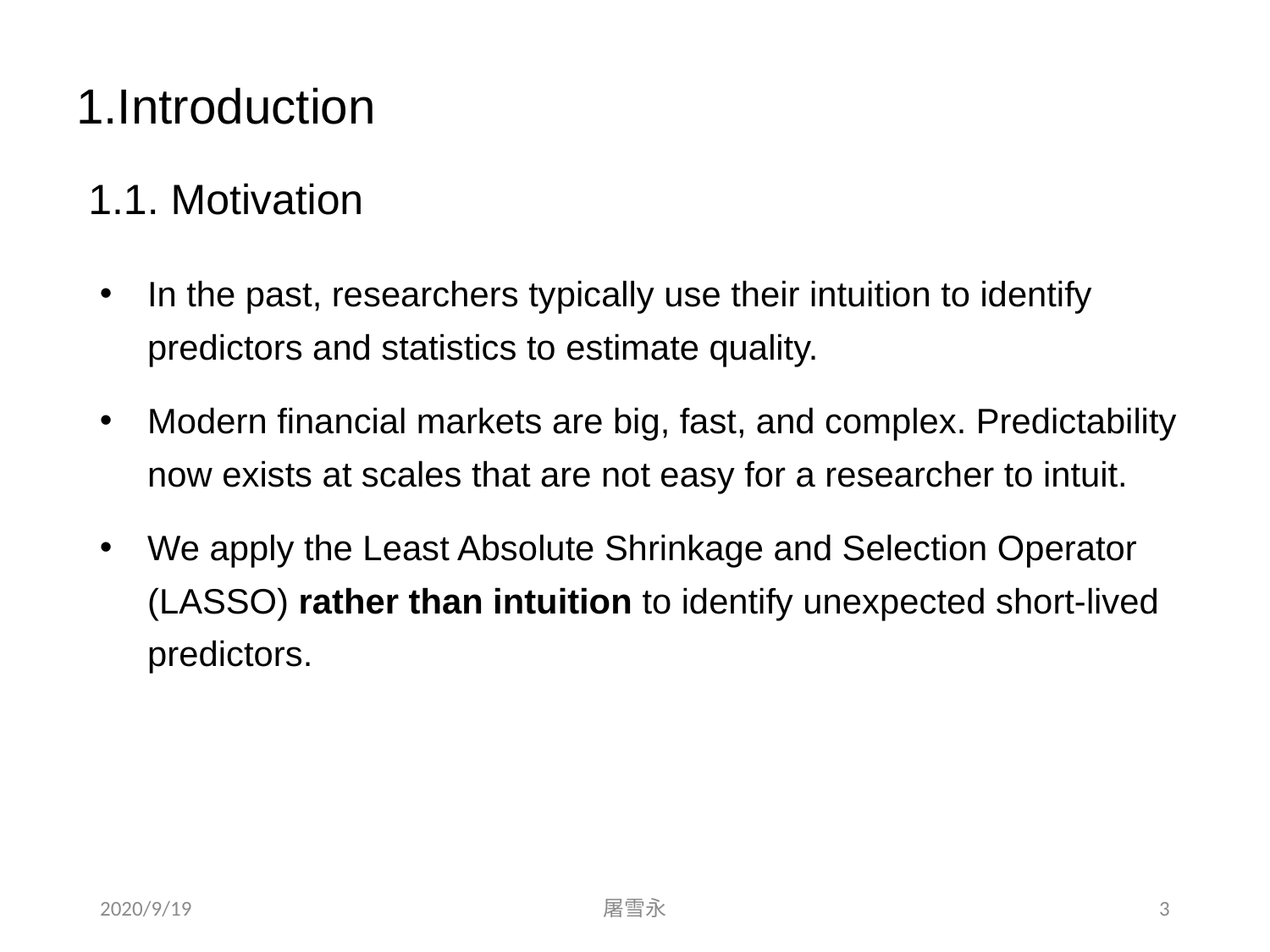

# 1.Introduction
1.1. Motivation

In the past, researchers typically use their intuition to identify predictors and statistics to estimate quality.
Modern financial markets are big, fast, and complex. Predictability now exists at scales that are not easy for a researcher to intuit.
We apply the Least Absolute Shrinkage and Selection Operator (LASSO) rather than intuition to identify unexpected short-lived predictors.

2020/9/19
屠雪永
3